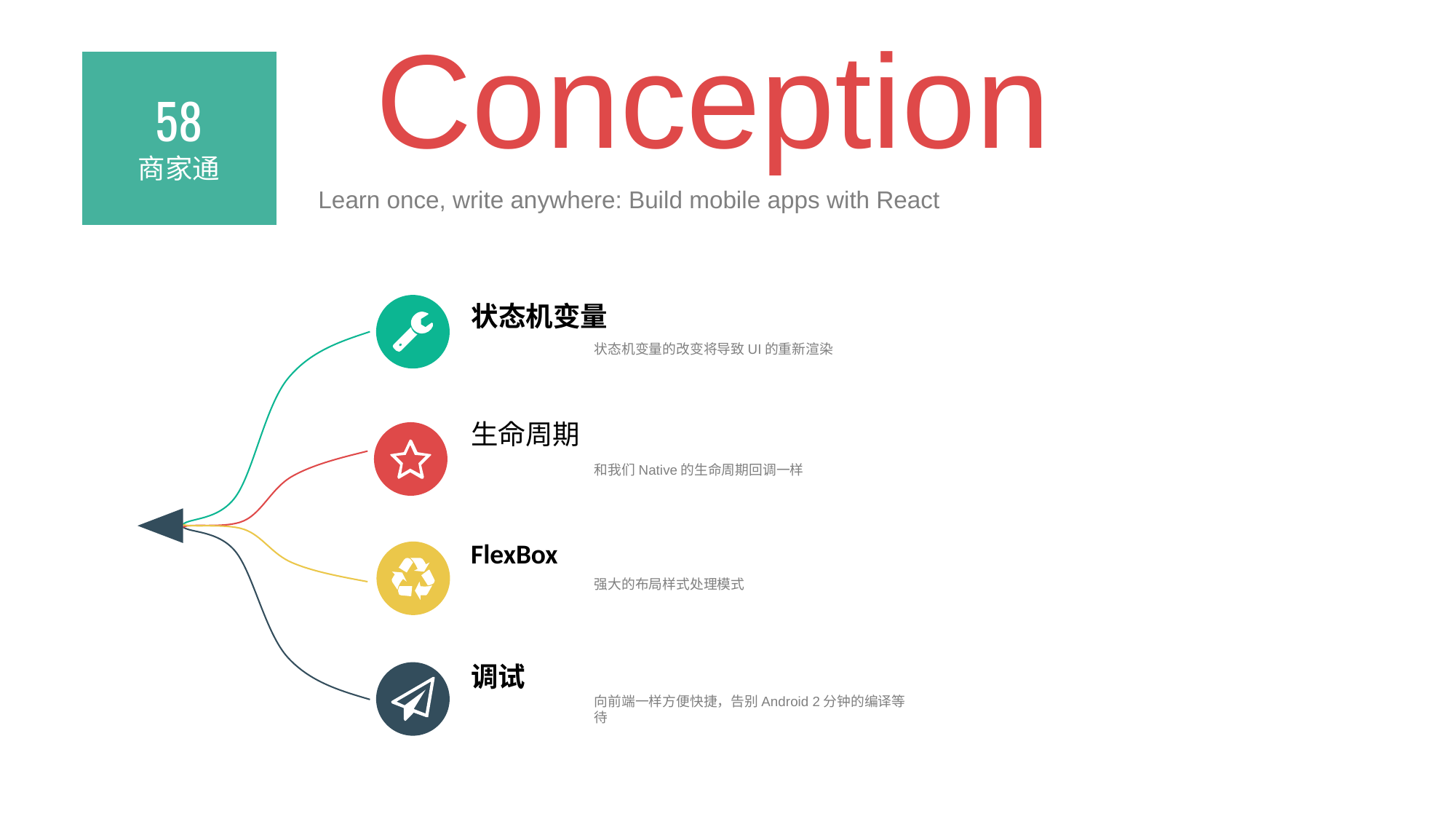

Conception
58
商家通
Learn once, write anywhere: Build mobile apps with React
状态机变量

状态机变量的改变将导致UI的重新渲染
生命周期

和我们Native的生命周期回调一样

FlexBox

强大的布局样式处理模式
调试

向前端一样方便快捷，告别Android 2分钟的编译等待